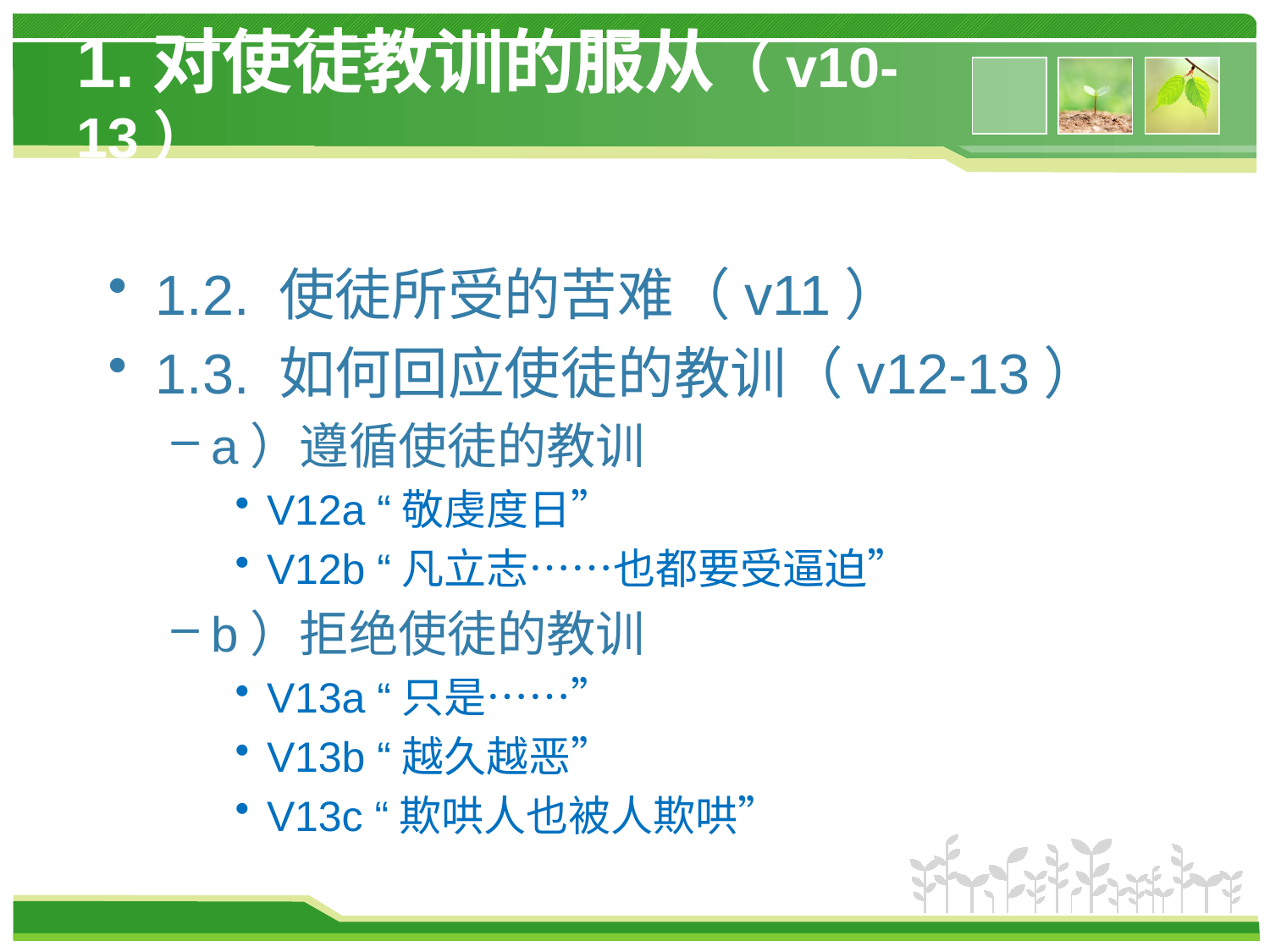

# 1.对使徒教训的服从（v10-13）
1.2. 使徒所受的苦难（v11）
1.3. 如何回应使徒的教训（v12-13）
a）遵循使徒的教训
V12a “敬虔度日”
V12b “凡立志……也都要受逼迫”
b）拒绝使徒的教训
V13a “只是……”
V13b “越久越恶”
V13c “欺哄人也被人欺哄”